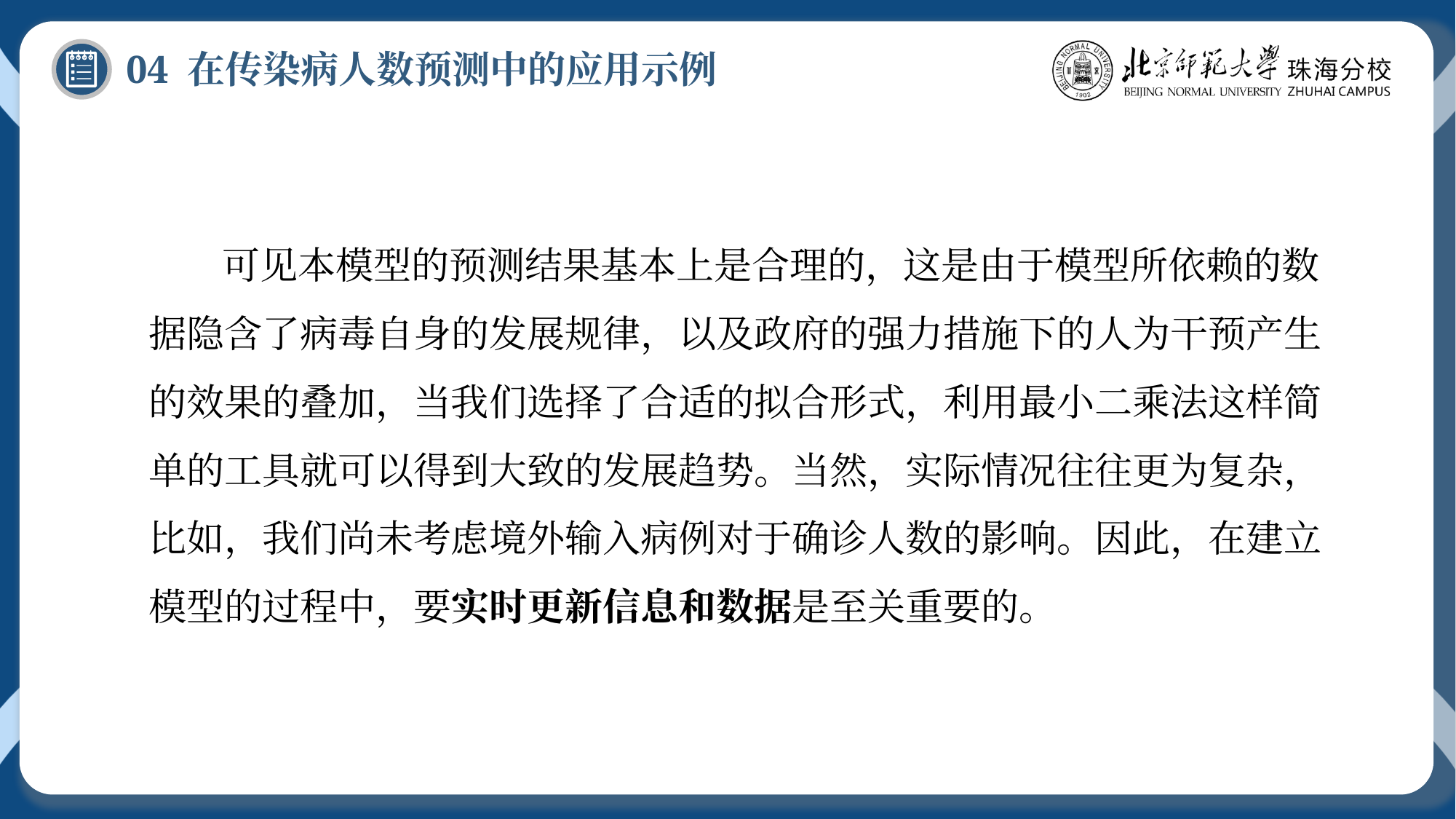

04 在传染病人数预测中的应用示例

可见本模型的预测结果基本上是合理的，这是由于模型所依赖的数据隐含了病毒自身的发展规律，以及政府的强力措施下的人为干预产生的效果的叠加，当我们选择了合适的拟合形式，利用最小二乘法这样简单的工具就可以得到大致的发展趋势。当然，实际情况往往更为复杂，比如，我们尚未考虑境外输入病例对于确诊人数的影响。因此，在建立模型的过程中，要实时更新信息和数据是至关重要的。